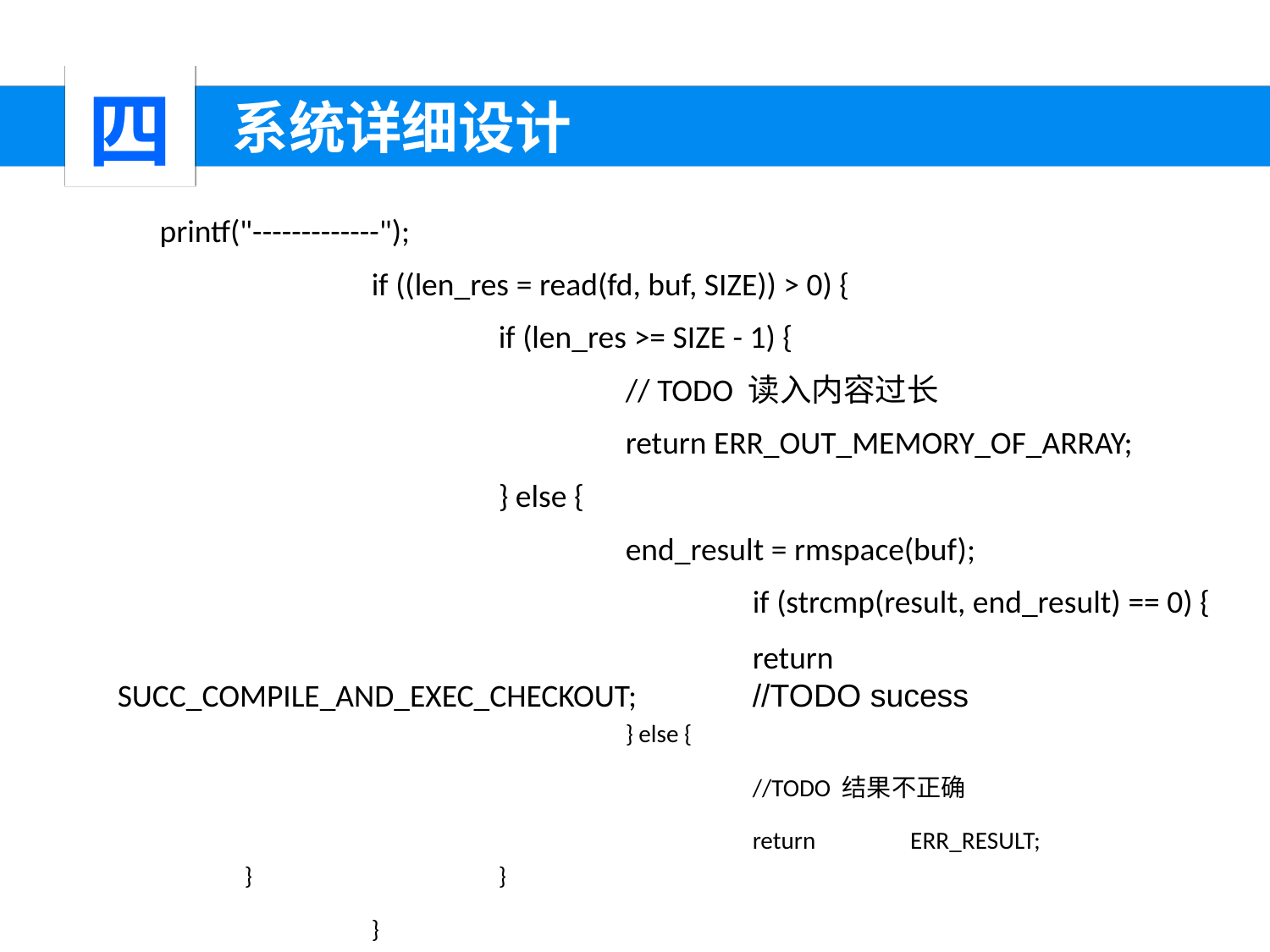

四
                系统详细设计
printf("-------------");
		if ((len_res = read(fd, buf, SIZE)) > 0) {
			if (len_res >= SIZE - 1) {
				// TODO 读入内容过长
				return ERR_OUT_MEMORY_OF_ARRAY;
			} else {
				end_result = rmspace(buf);
					if (strcmp(result, end_result) == 0) {
					return SUCC_COMPILE_AND_EXEC_CHECKOUT; 	//TODO sucess
				} else {
					//TODO 结果不正确
					return ERR_RESULT;			}		}
		}